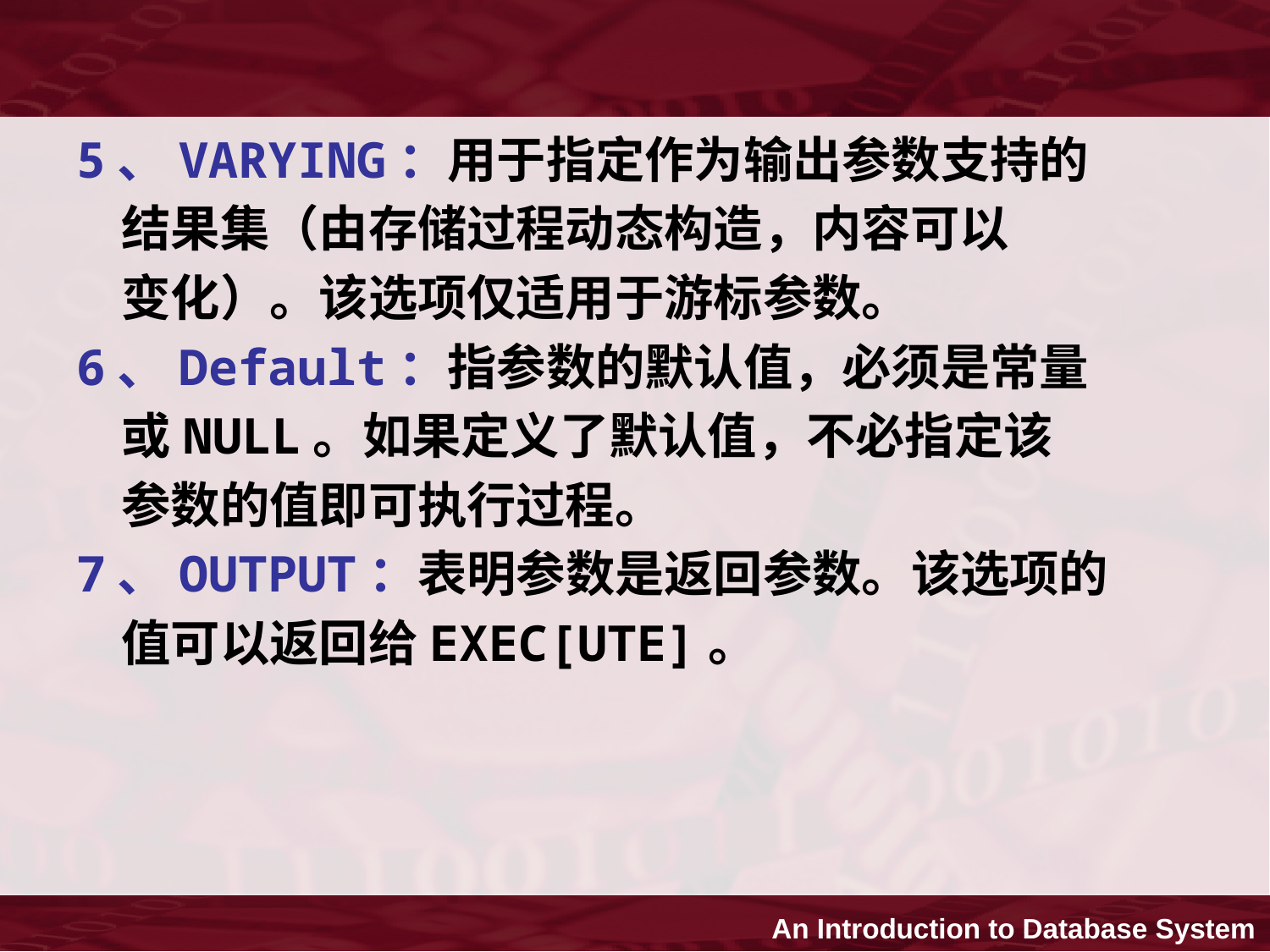

5、VARYING：用于指定作为输出参数支持的
   结果集（由存储过程动态构造，内容可以
   变化）。该选项仅适用于游标参数。
6、Default：指参数的默认值，必须是常量
   或NULL。如果定义了默认值，不必指定该
   参数的值即可执行过程。
7、OUTPUT：表明参数是返回参数。该选项的
   值可以返回给EXEC[UTE]。